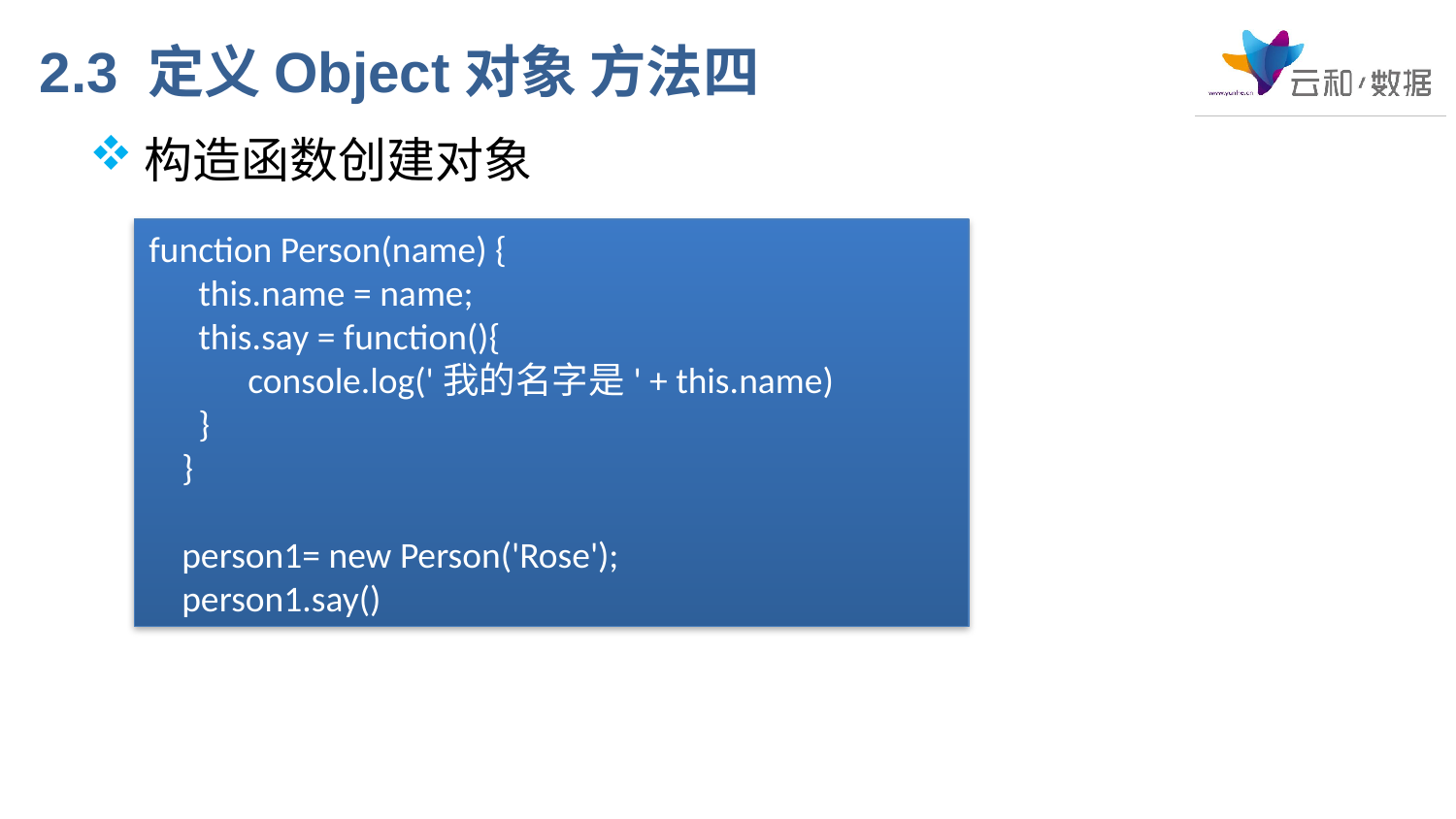

# 2.3 定义Object对象 方法四
构造函数创建对象

function Person(name) {
      this.name = name;
      this.say = function(){
            console.log('我的名字是' + this.name)
      }
    }

    person1= new Person('Rose');
    person1.say()
9